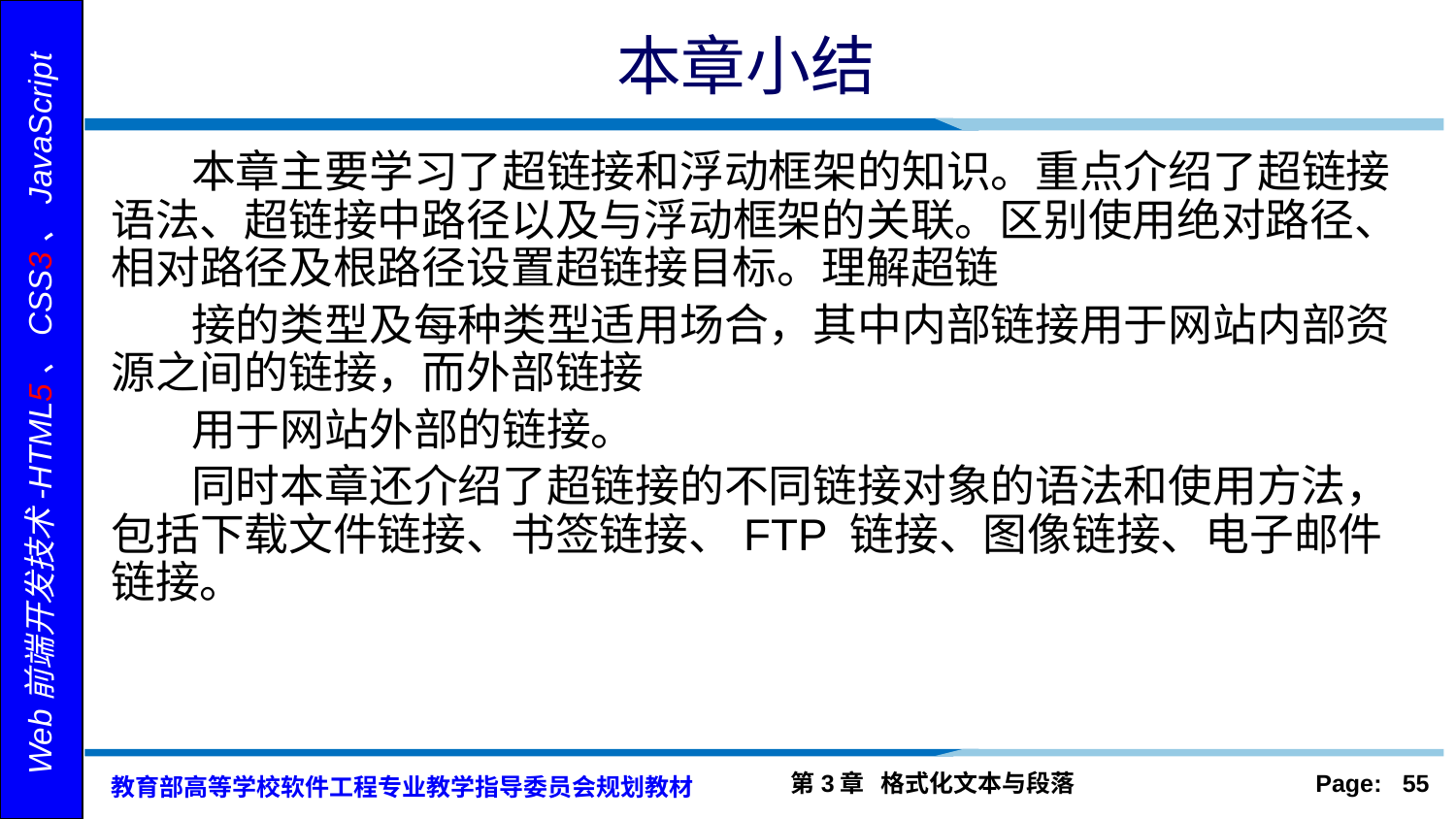

本章小结
本章主要学习了超链接和浮动框架的知识。重点介绍了超链接语法、超链接中路径以及与浮动框架的关联。区别使用绝对路径、相对路径及根路径设置超链接目标。理解超链
接的类型及每种类型适用场合，其中内部链接用于网站内部资源之间的链接，而外部链接
用于网站外部的链接。
同时本章还介绍了超链接的不同链接对象的语法和使用方法，包括下载文件链接、书签链接、FTP 链接、图像链接、电子邮件链接。